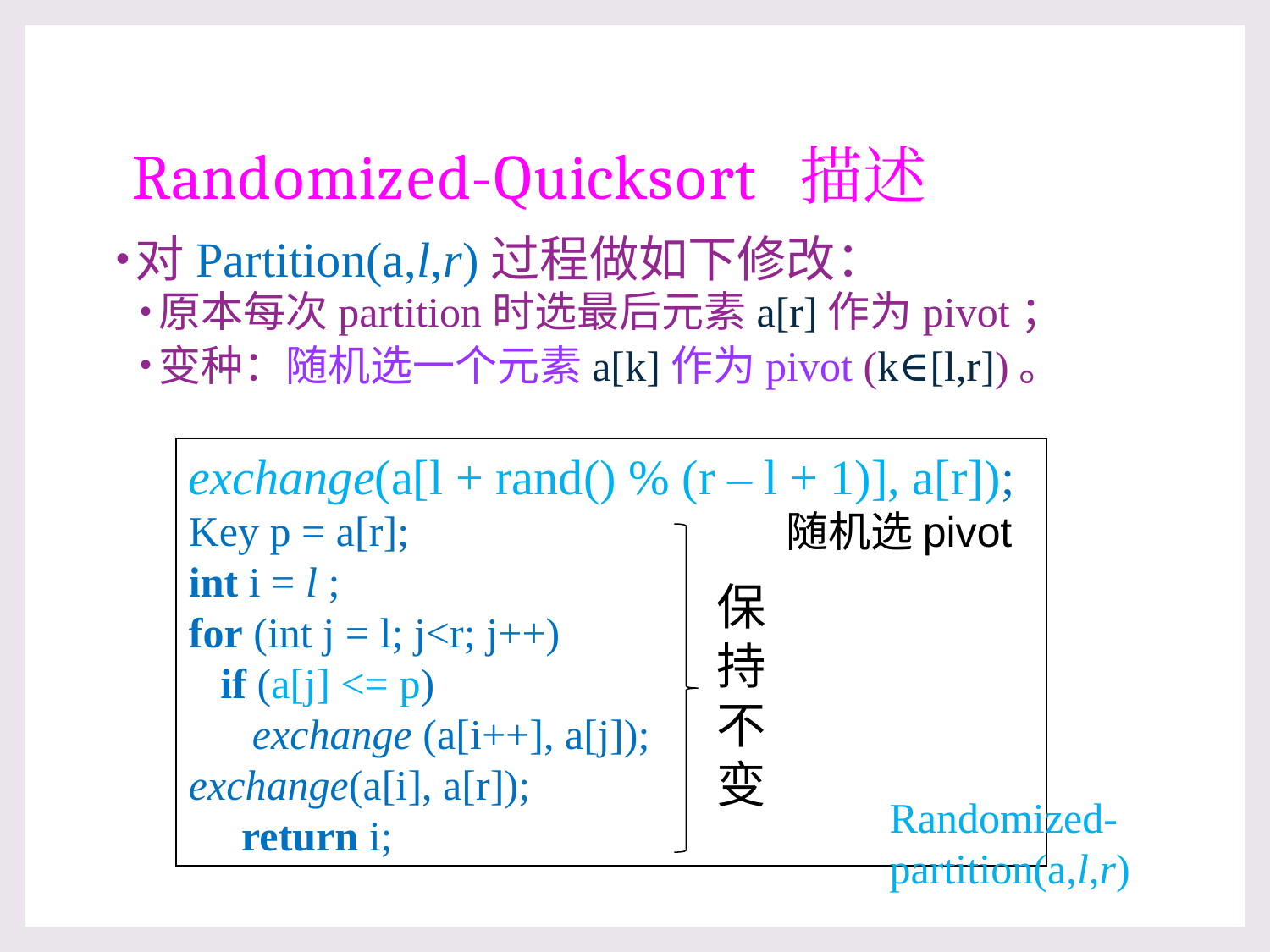

# Randomized-Quicksort  描述
对Partition(a,l,r)过程做如下修改：
原本每次partition时选最后元素a[r]作为pivot；
变种：随机选一个元素a[k]作为pivot (k∈[l,r])。
exchange(a[l + rand() % (r – l + 1)], a[r]);
Key p = a[r];
int i = l ;
for (int j = l; j<r; j++)
   if (a[j] <= p)
      exchange (a[i++], a[j]);
exchange(a[i], a[r]);
     return i;
随机选pivot

保持不变
Randomized-partition(a,l,r)